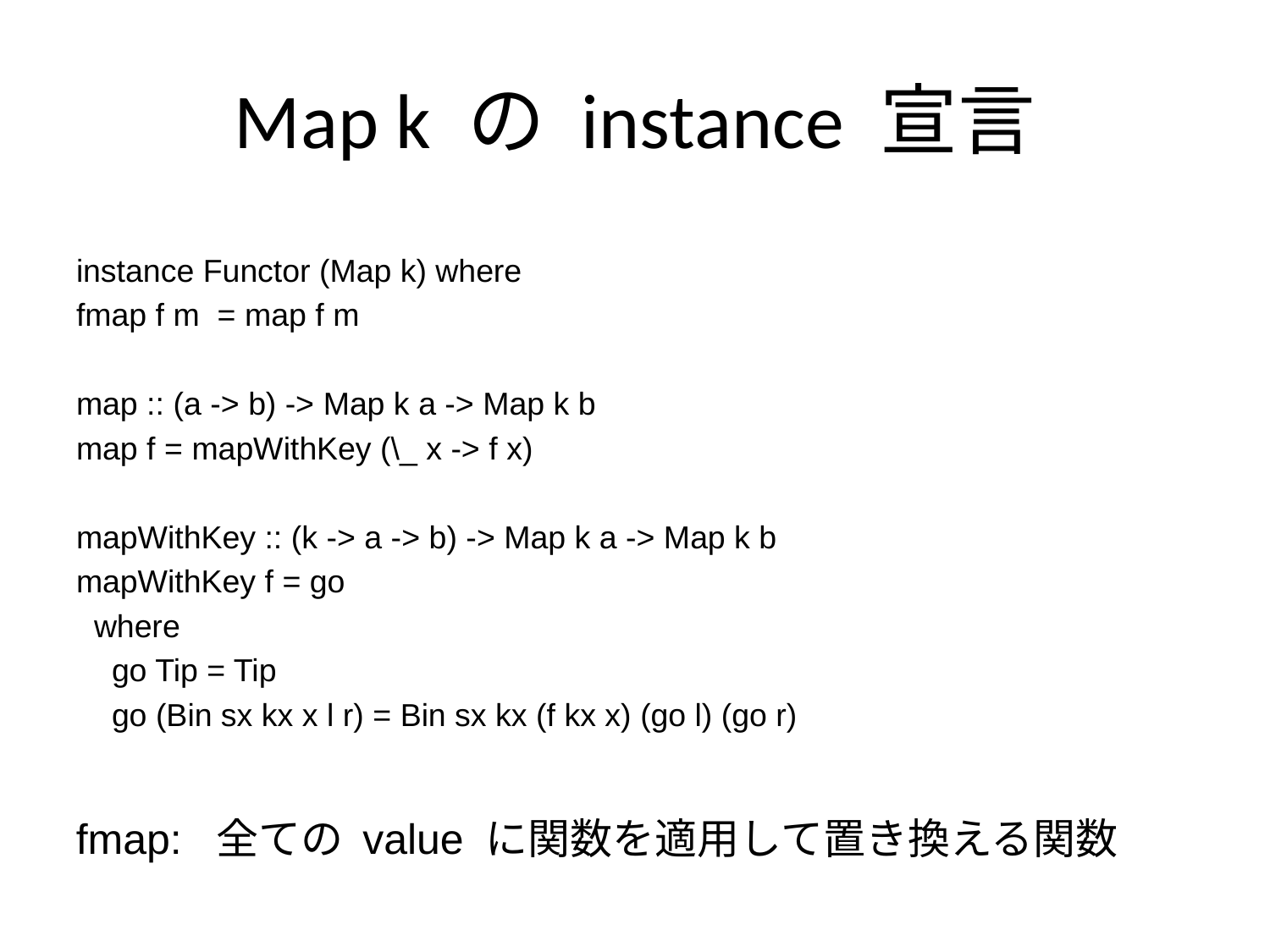

# Map k の instance 宣言
instance Functor (Map k) where
fmap f m  = map f m

map :: (a -> b) -> Map k a -> Map k b
map f = mapWithKey (\_ x -> f x)

mapWithKey :: (k -> a -> b) -> Map k a -> Map k b
mapWithKey f = go
  where
    go Tip = Tip
    go (Bin sx kx x l r) = Bin sx kx (f kx x) (go l) (go r)

fmap:  全ての value に関数を適用して置き換える関数